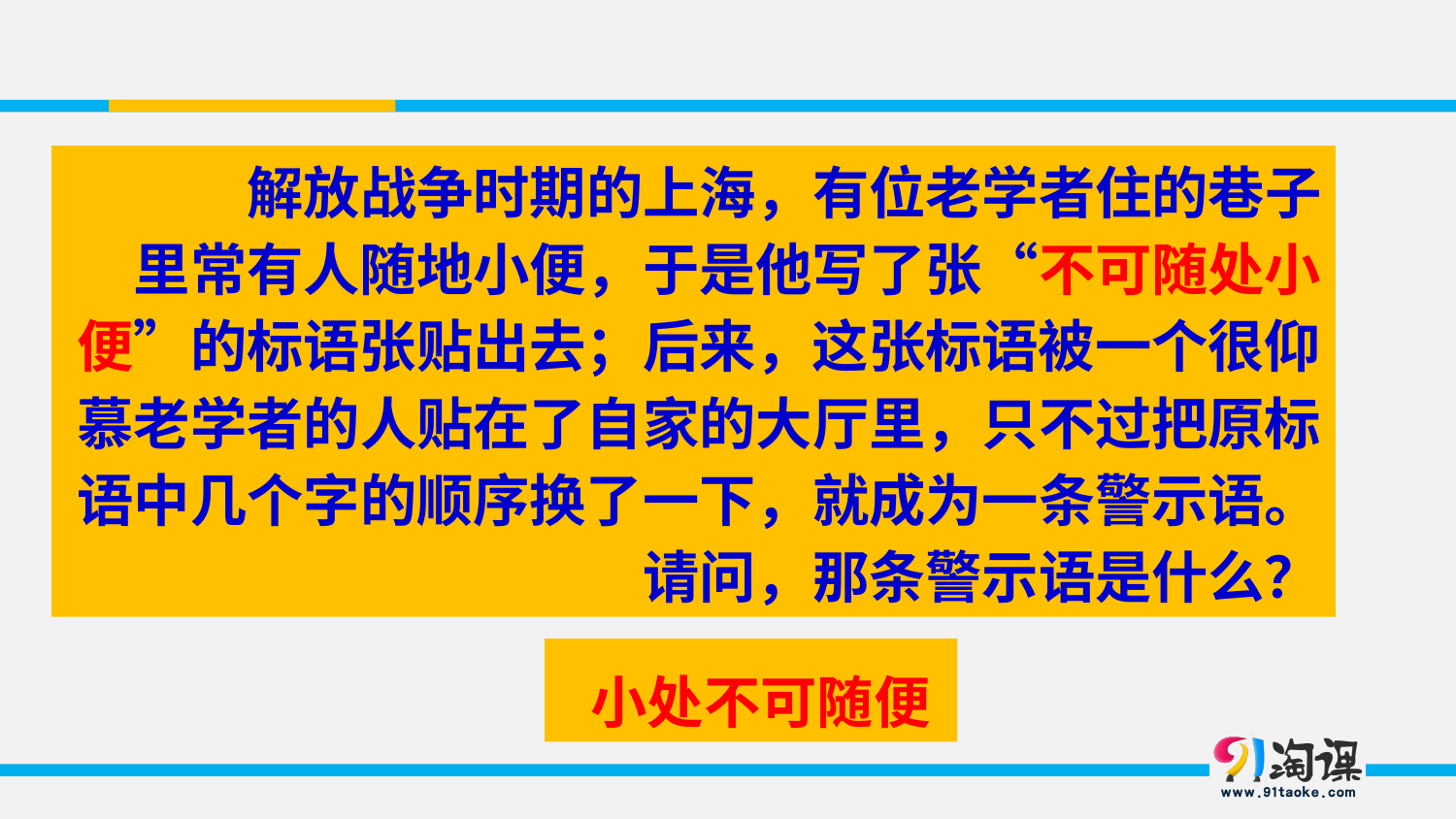

解放战争时期的上海，有位老学者住的巷子里常有人随地小便，于是他写了张“不可随处小便”的标语张贴出去；后来，这张标语被一个很仰慕老学者的人贴在了自家的大厅里，只不过把原标语中几个字的顺序换了一下，就成为一条警示语。请问，那条警示语是什么？
小处不可随便